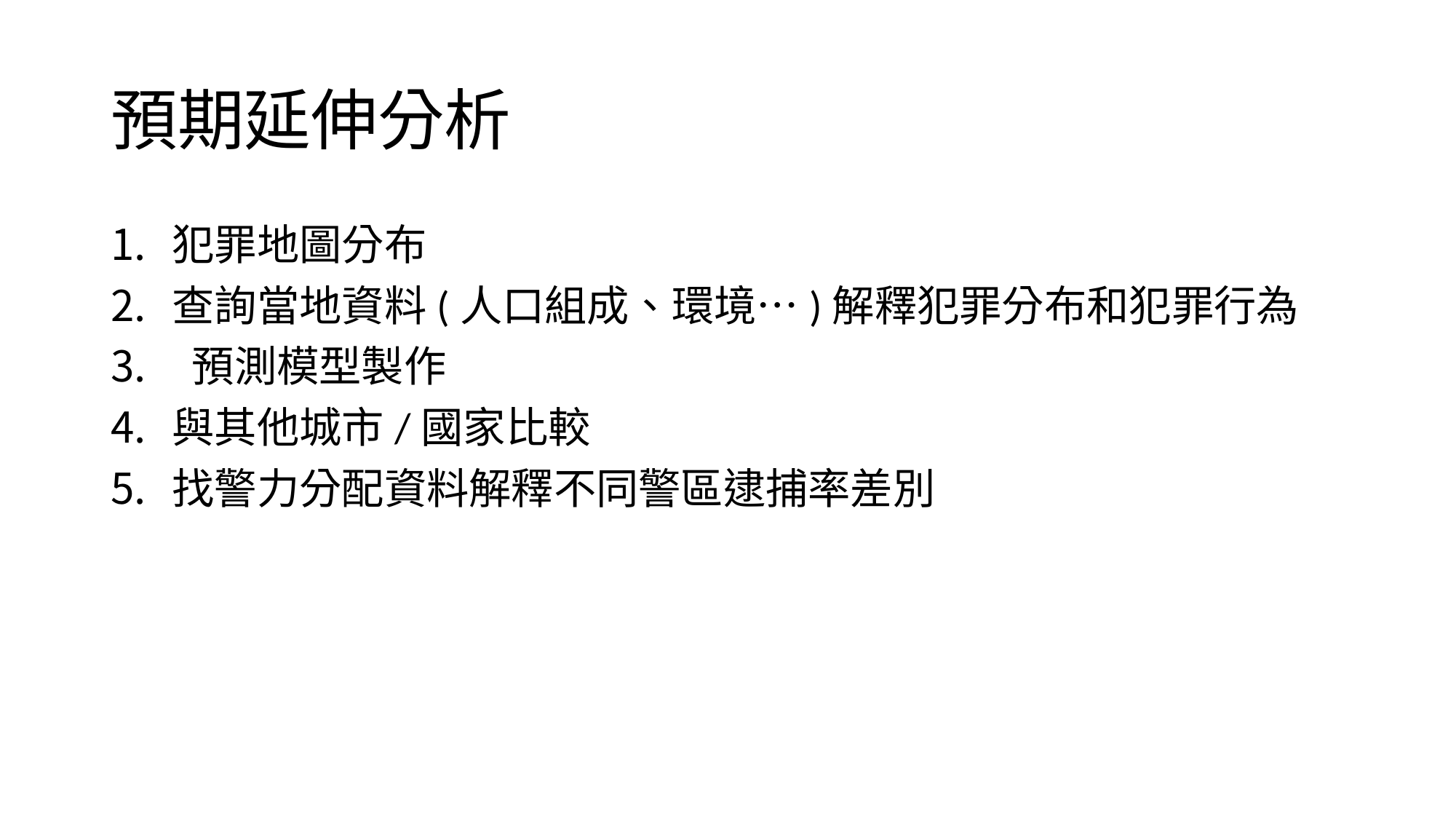

# 預期延伸分析
犯罪地圖分布
查詢當地資料(人口組成、環境…)解釋犯罪分布和犯罪行為
 預測模型製作
與其他城市/國家比較
找警力分配資料解釋不同警區逮捕率差別